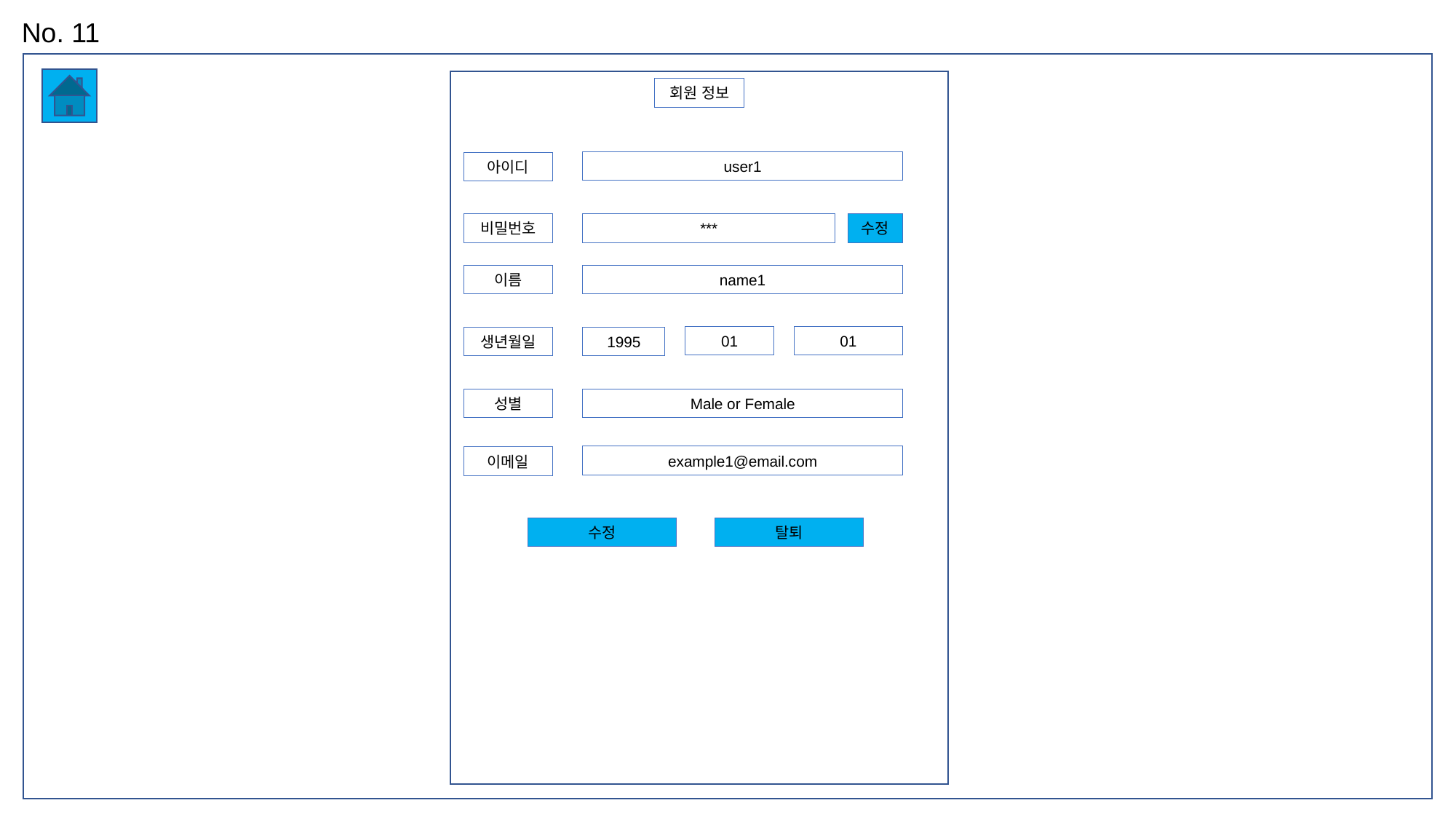

No. 11

회원 정보
user1
아이디
비밀번호
***
수정
이름
name1
01
01
생년월일
1995
성별
Male or Female
example1@email.com
이메일
수정
탈퇴